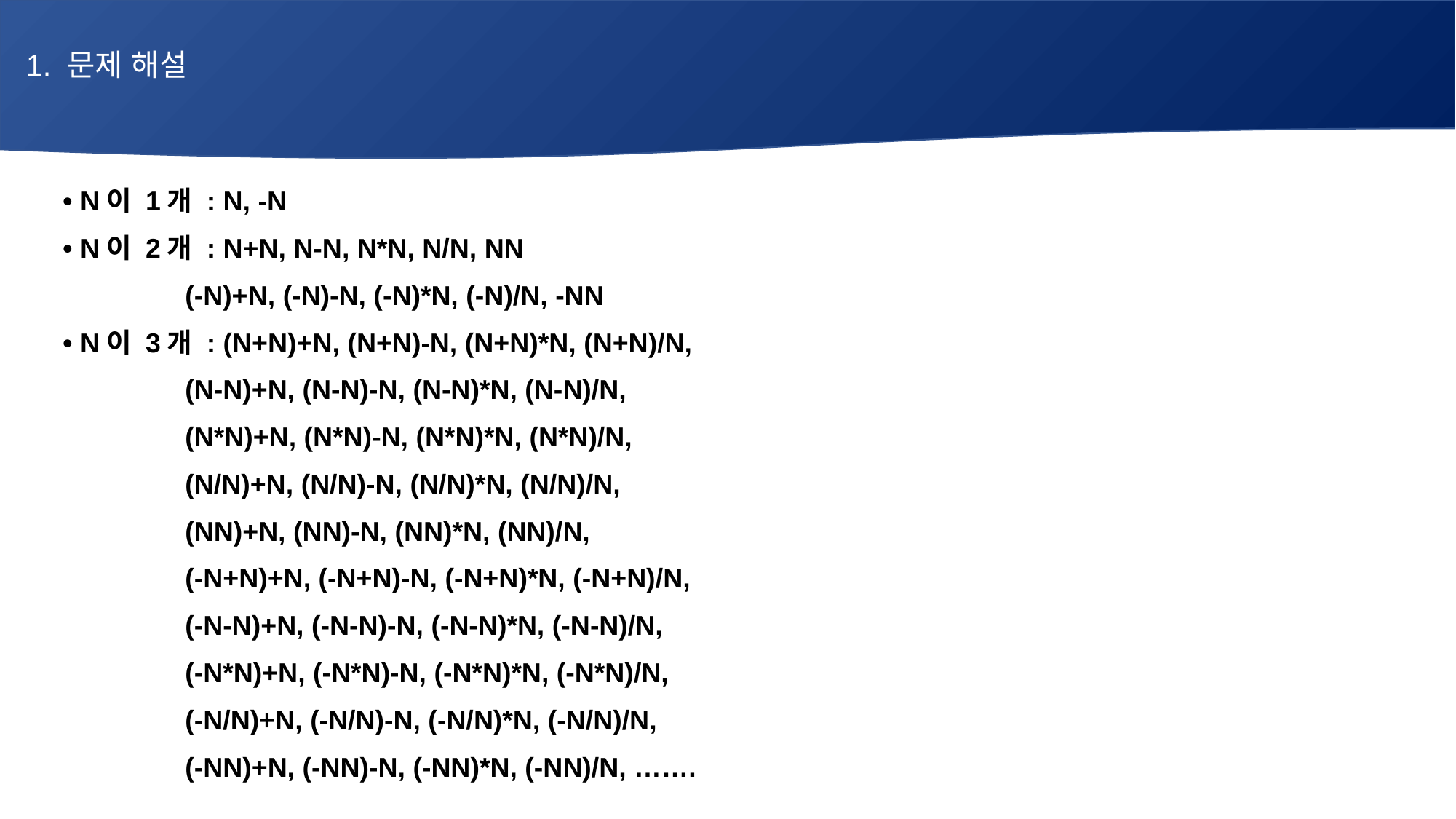

1. 문제 해설
# 매주 1 과제 LV2
• N이 1개 : N, -N
• N이 2개 : N+N, N-N, N*N, N/N, NN
                (-N)+N, (-N)-N, (-N)*N, (-N)/N, -NN
• N이 3개 : (N+N)+N, (N+N)-N, (N+N)*N, (N+N)/N,
                (N-N)+N, (N-N)-N, (N-N)*N, (N-N)/N,
                (N*N)+N, (N*N)-N, (N*N)*N, (N*N)/N,
                (N/N)+N, (N/N)-N, (N/N)*N, (N/N)/N,
                (NN)+N, (NN)-N, (NN)*N, (NN)/N,
                (-N+N)+N, (-N+N)-N, (-N+N)*N, (-N+N)/N,
                (-N-N)+N, (-N-N)-N, (-N-N)*N, (-N-N)/N,
                (-N*N)+N, (-N*N)-N, (-N*N)*N, (-N*N)/N,
                (-N/N)+N, (-N/N)-N, (-N/N)*N, (-N/N)/N,
                (-NN)+N, (-NN)-N, (-NN)*N, (-NN)/N, …….